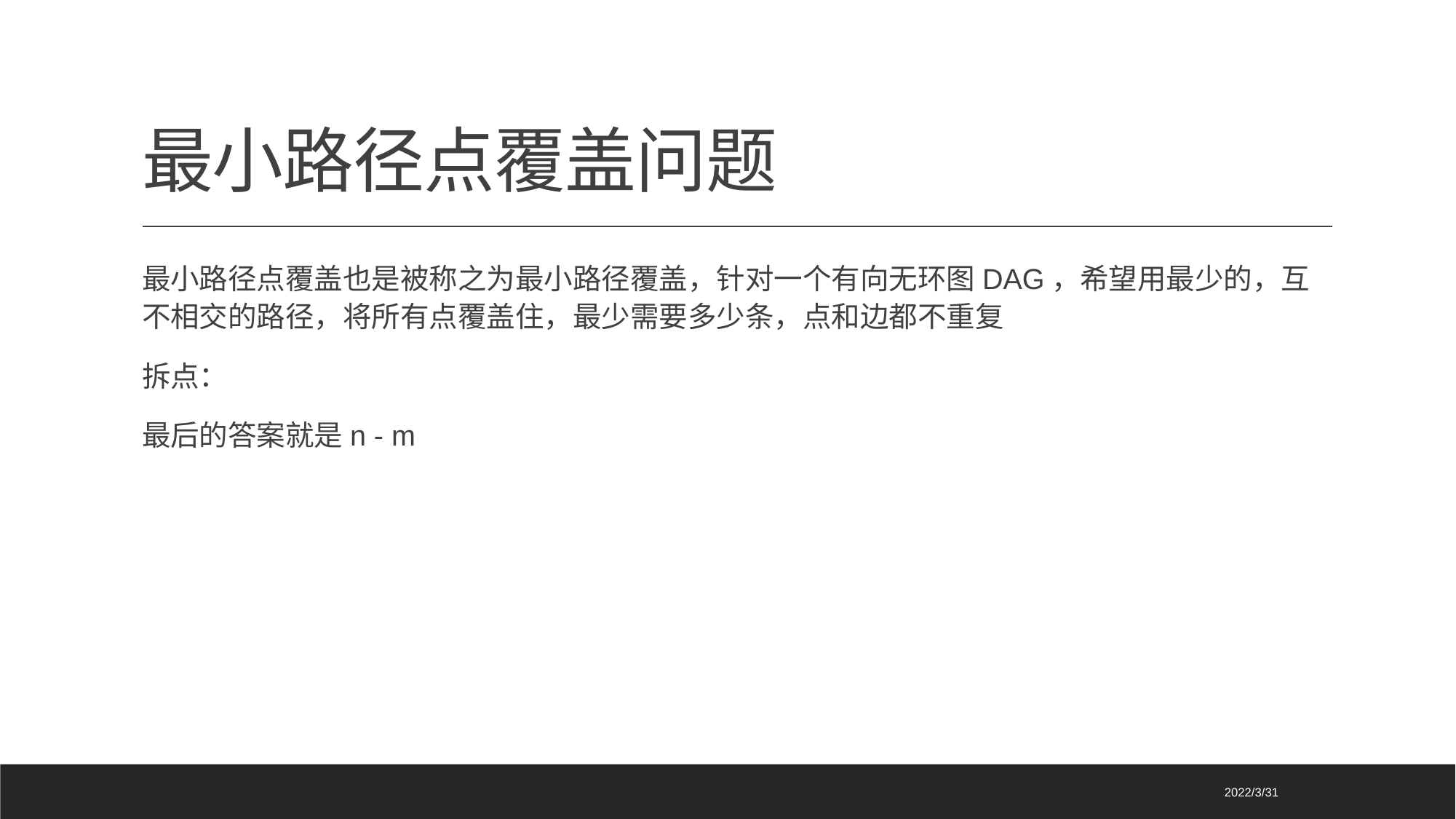

# 最小路径点覆盖问题
最小路径点覆盖也是被称之为最小路径覆盖，针对一个有向无环图DAG，希望用最少的，互不相交的路径，将所有点覆盖住，最少需要多少条，点和边都不重复
拆点：
最后的答案就是n - m
2022/3/31